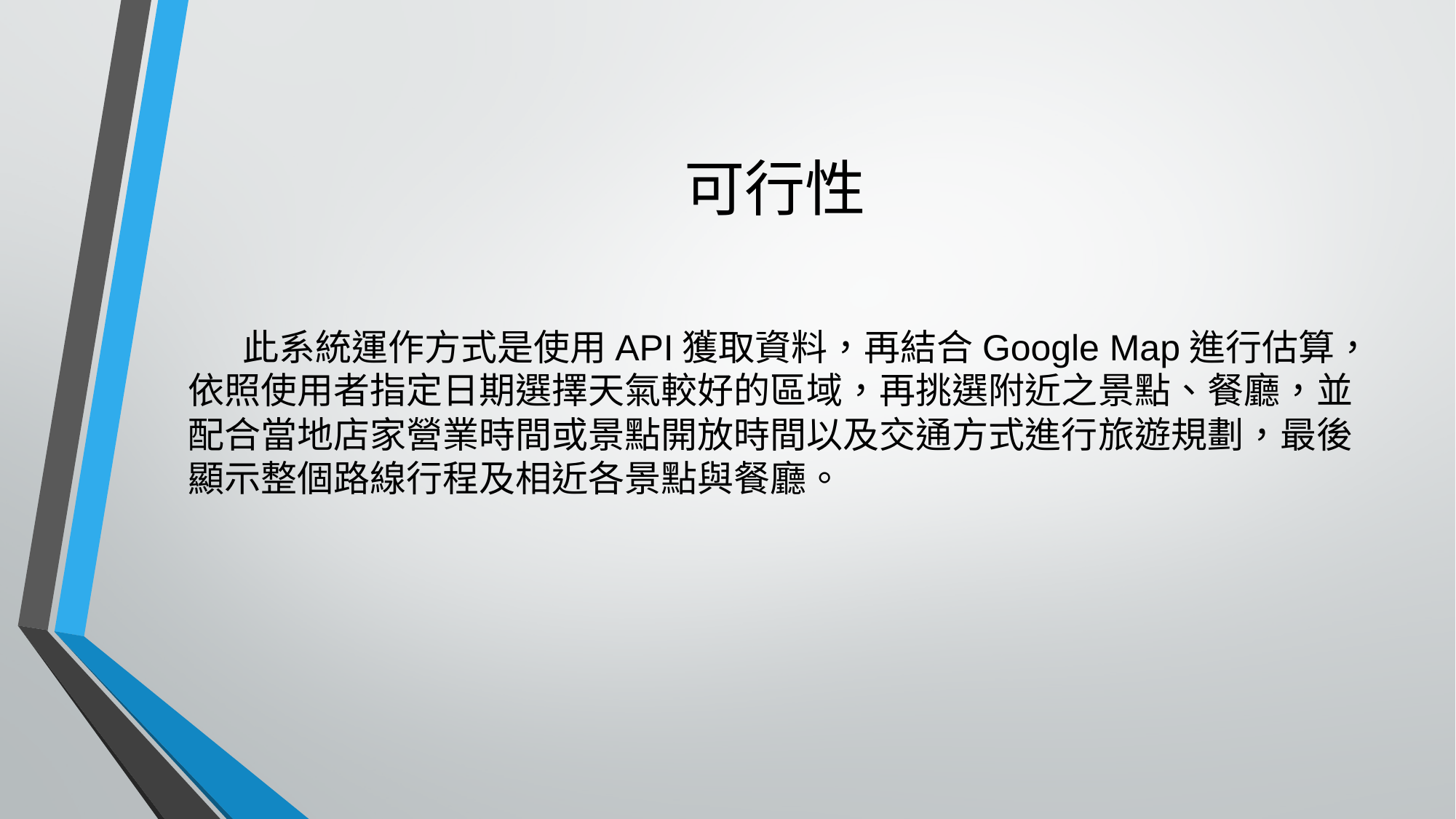

# 可行性
此系統運作方式是使用API獲取資料，再結合Google Map進行估算，依照使用者指定日期選擇天氣較好的區域，再挑選附近之景點、餐廳，並配合當地店家營業時間或景點開放時間以及交通方式進行旅遊規劃，最後顯示整個路線行程及相近各景點與餐廳。